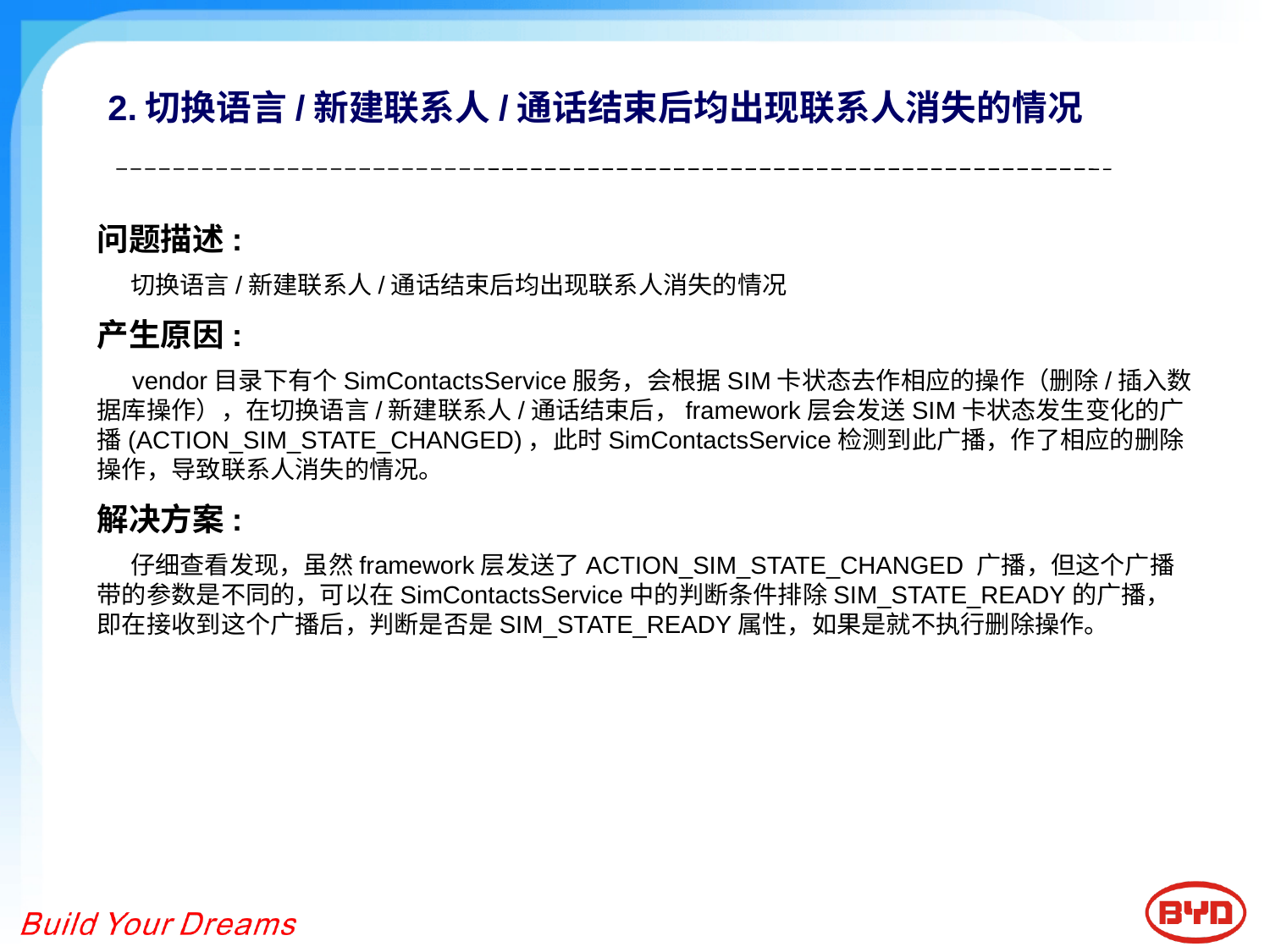

2.切换语言/新建联系人/通话结束后均出现联系人消失的情况

问题描述:
     切换语言/新建联系人/通话结束后均出现联系人消失的情况
产生原因:
     vendor目录下有个SimContactsService服务，会根据SIM卡状态去作相应的操作（删除/插入数据库操作），在切换语言/新建联系人/通话结束后，framework层会发送SIM卡状态发生变化的广播(ACTION_SIM_STATE_CHANGED)，此时SimContactsService检测到此广播，作了相应的删除操作，导致联系人消失的情况。
解决方案:
     仔细查看发现，虽然framework层发送了ACTION_SIM_STATE_CHANGED 广播，但这个广播带的参数是不同的，可以在SimContactsService中的判断条件排除SIM_STATE_READY的广播，即在接收到这个广播后，判断是否是SIM_STATE_READY属性，如果是就不执行删除操作。